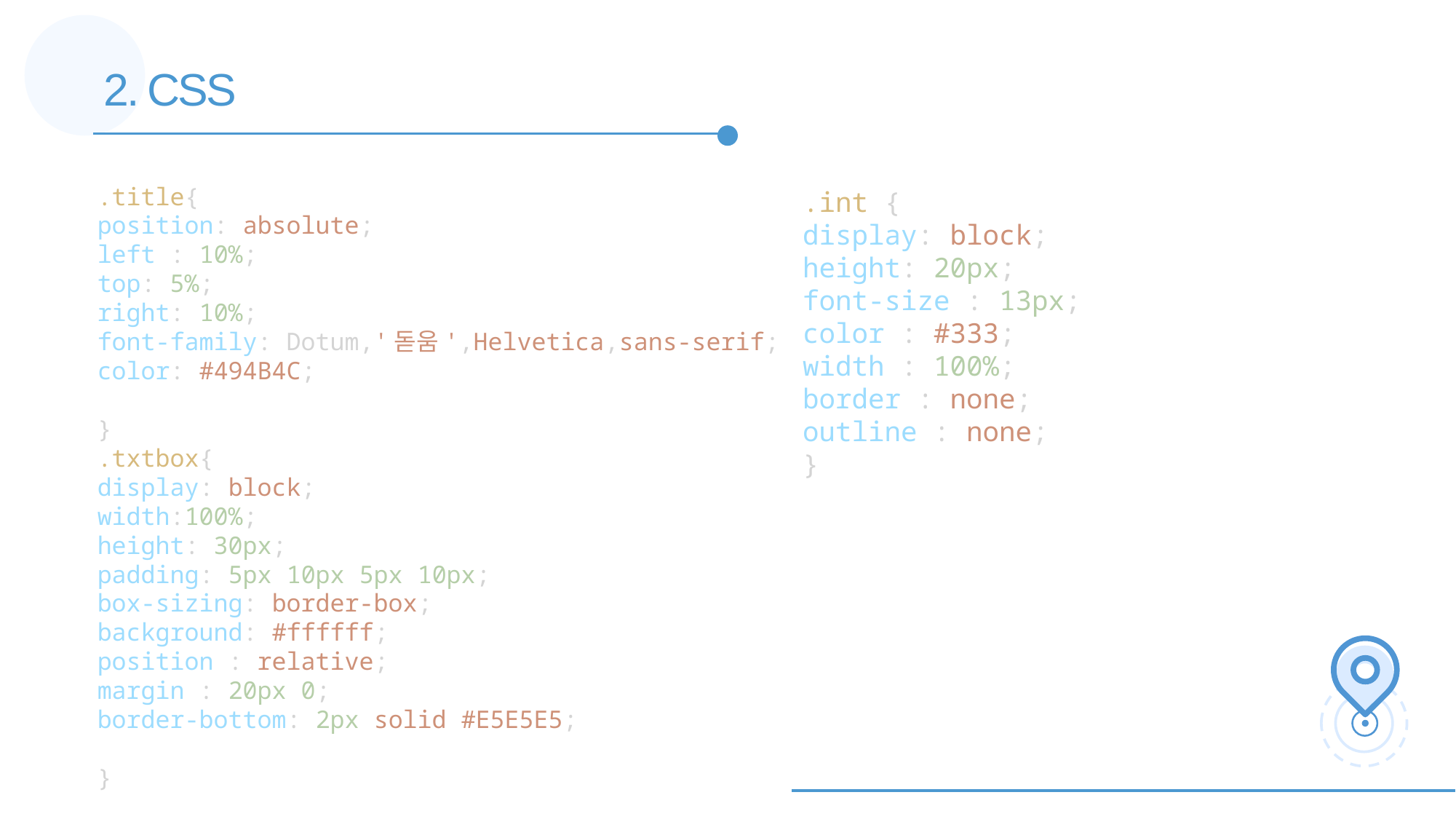

2. CSS

.title{
position: absolute;
left : 10%;
top: 5%;
right: 10%;
font-family: Dotum,'돋움',Helvetica,sans-serif;
color: #494B4C;
}
.txtbox{
display: block;
width:100%;
height: 30px;
padding: 5px 10px 5px 10px;
box-sizing: border-box;
background: #ffffff;
position : relative;
margin : 20px 0;
border-bottom: 2px solid #E5E5E5;
}

.int {
display: block;
height: 20px;
font-size : 13px;
color : #333;
width : 100%;
border : none;
outline : none;
}